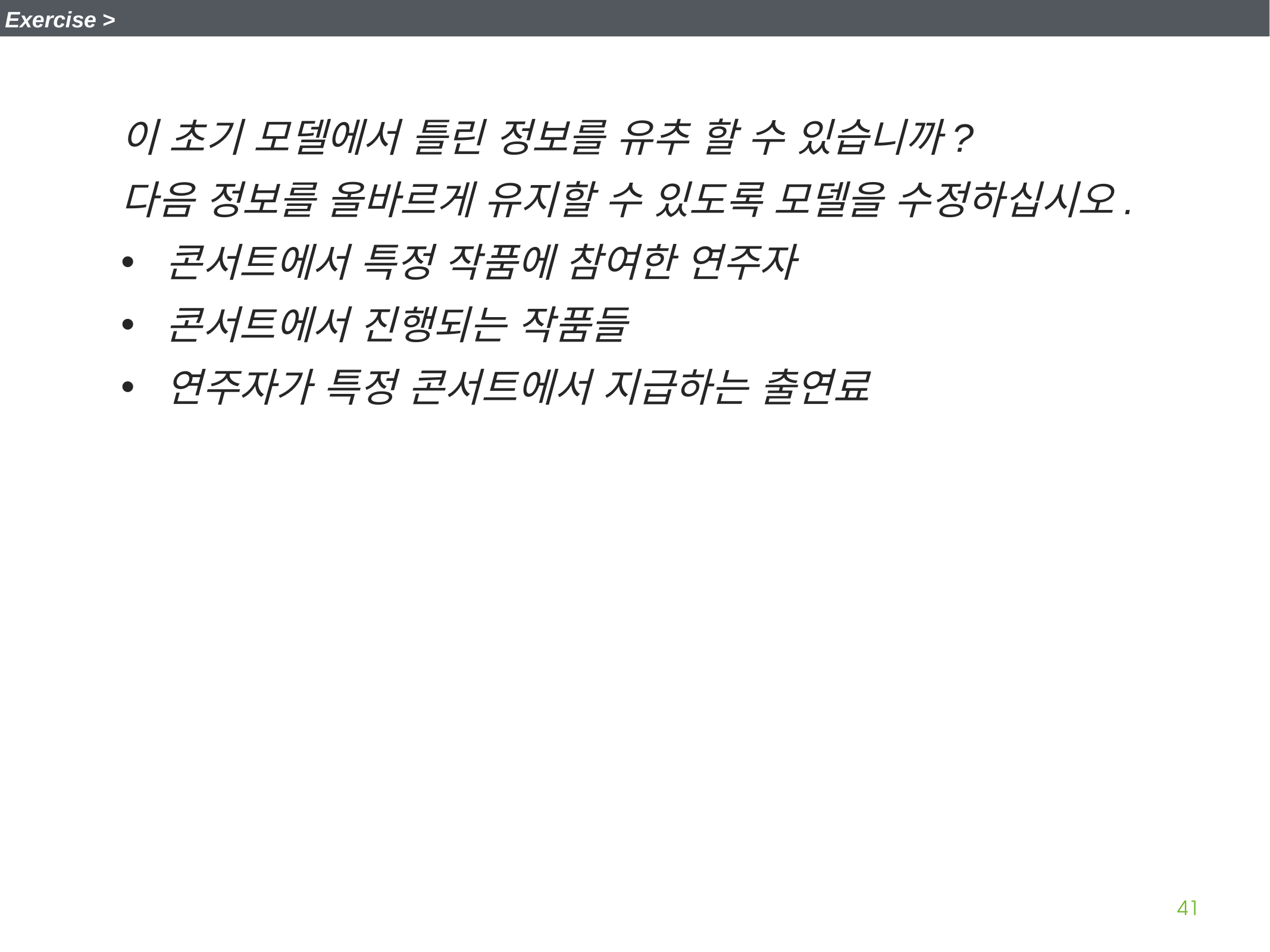

Exercise >
이 초기 모델에서 틀린 정보를 유추 할 수 있습니까?
다음 정보를 올바르게 유지할 수 있도록 모델을 수정하십시오.
콘서트에서 특정 작품에 참여한 연주자
콘서트에서 진행되는 작품들
연주자가 특정 콘서트에서 지급하는 출연료
41